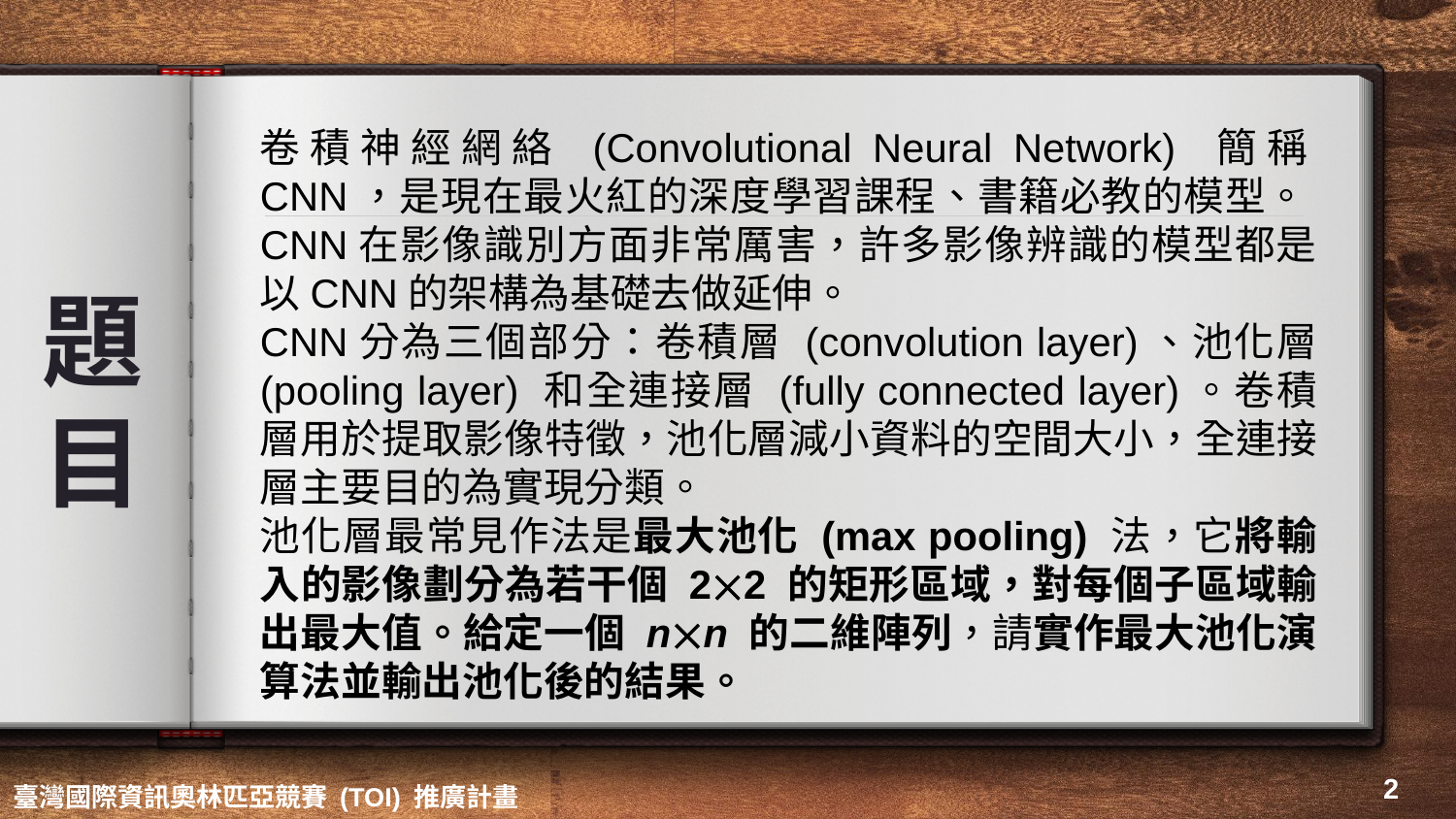

卷積神經網絡 (Convolutional Neural Network) 簡稱CNN，是現在最火紅的深度學習課程、書籍必教的模型。CNN在影像識別方面非常厲害，許多影像辨識的模型都是以CNN的架構為基礎去做延伸。
CNN分為三個部分：卷積層 (convolution layer)、池化層 (pooling layer) 和全連接層 (fully connected layer)。卷積層用於提取影像特徵，池化層減小資料的空間大小，全連接層主要目的為實現分類。
池化層最常見作法是最大池化 (max pooling) 法，它將輸入的影像劃分為若干個 2×2 的矩形區域，對每個子區域輸出最大值。給定一個 n×n 的二維陣列，請實作最大池化演算法並輸出池化後的結果。

# 題 目
2